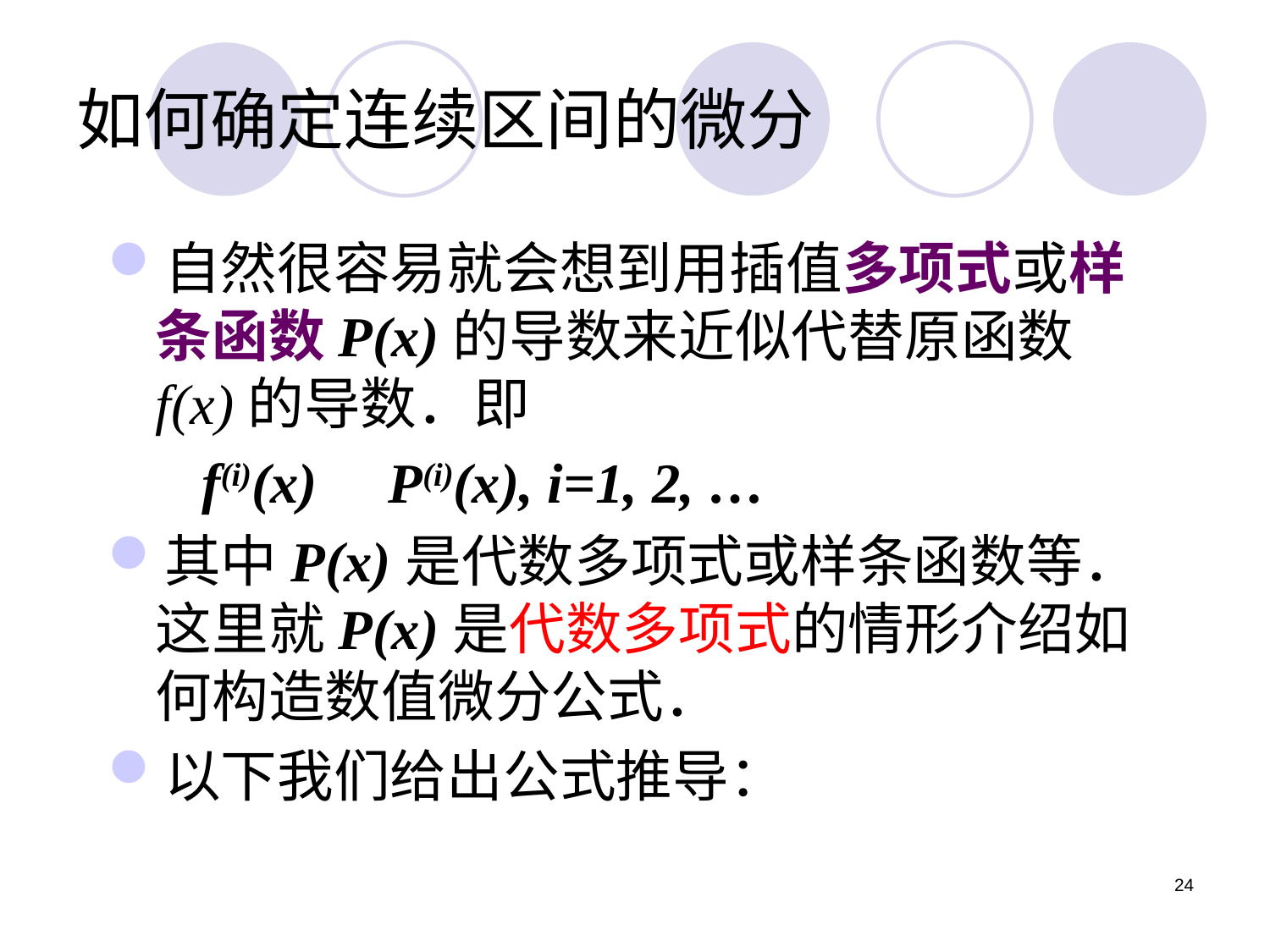

# 如何确定连续区间的微分
自然很容易就会想到用插值多项式或样条函数P(x)的导数来近似代替原函数f(x)的导数．即
      f(i)(x) ≈ P(i)(x), i=1, 2, …
其中P(x)是代数多项式或样条函数等．这里就P(x)是代数多项式的情形介绍如何构造数值微分公式．
以下我们给出公式推导：
24